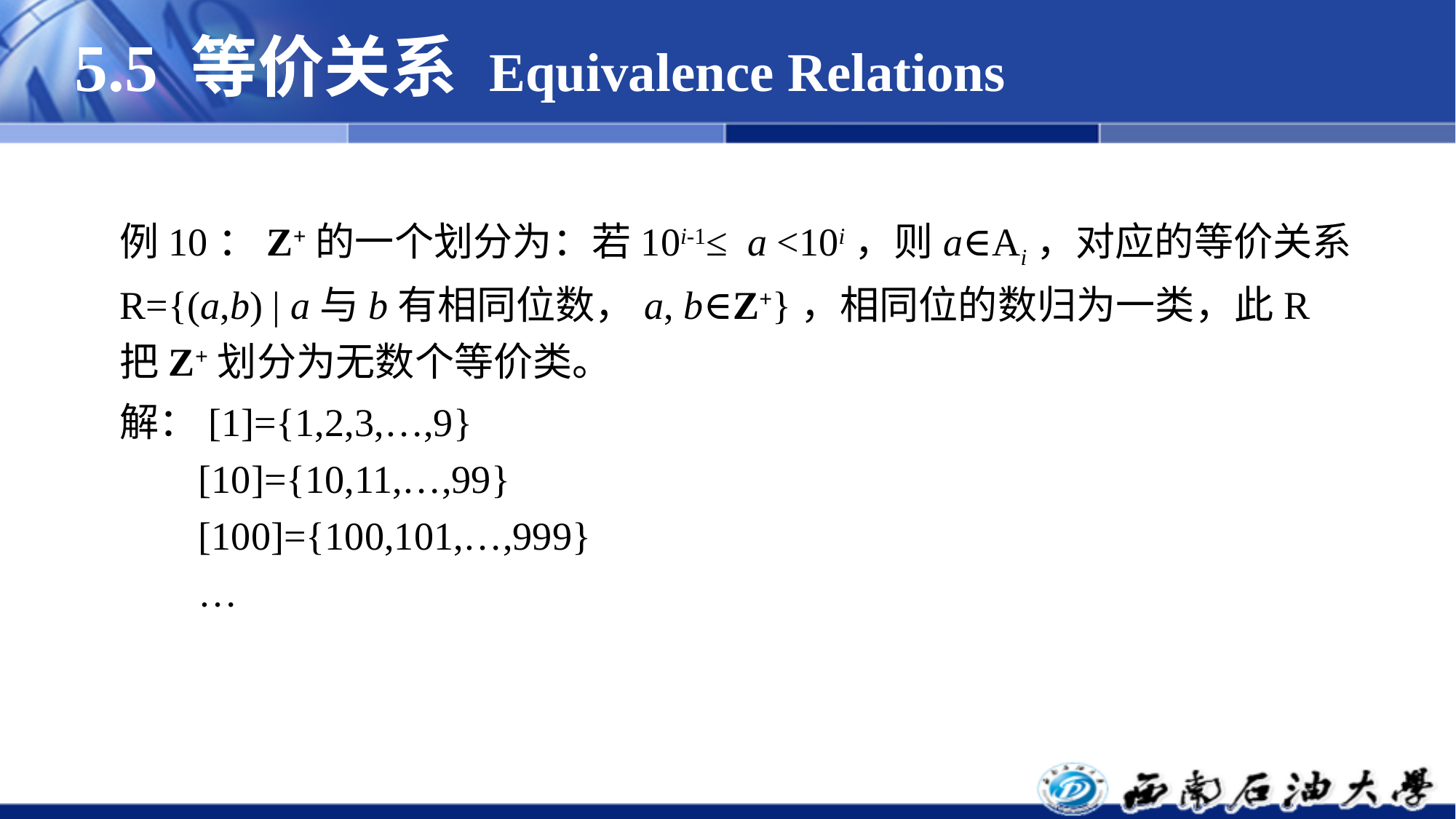

# 5.5 等价关系 Equivalence Relations
例10：Z+的一个划分为：若10i-1≤  a <10i，则a∈Ai，对应的等价关系R={(a,b) | a与b有相同位数，a, b∈Z+}，相同位的数归为一类，此R把Z+划分为无数个等价类。
解：[1]={1,2,3,…,9}
        [10]={10,11,…,99}
        [100]={100,101,…,999}
        …